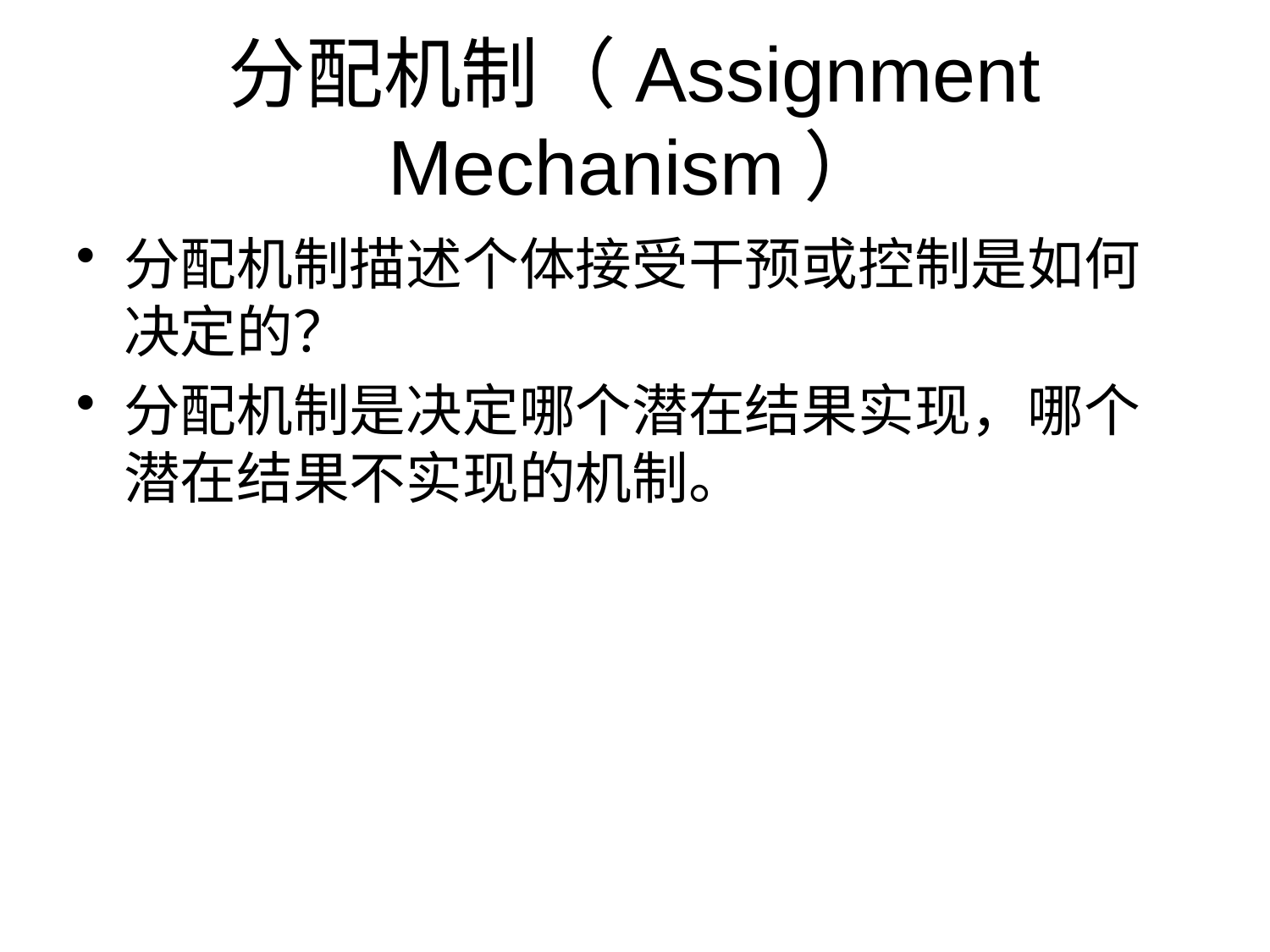

# 分配机制（Assignment Mechanism）
分配机制描述个体接受干预或控制是如何决定的？
分配机制是决定哪个潜在结果实现，哪个潜在结果不实现的机制。